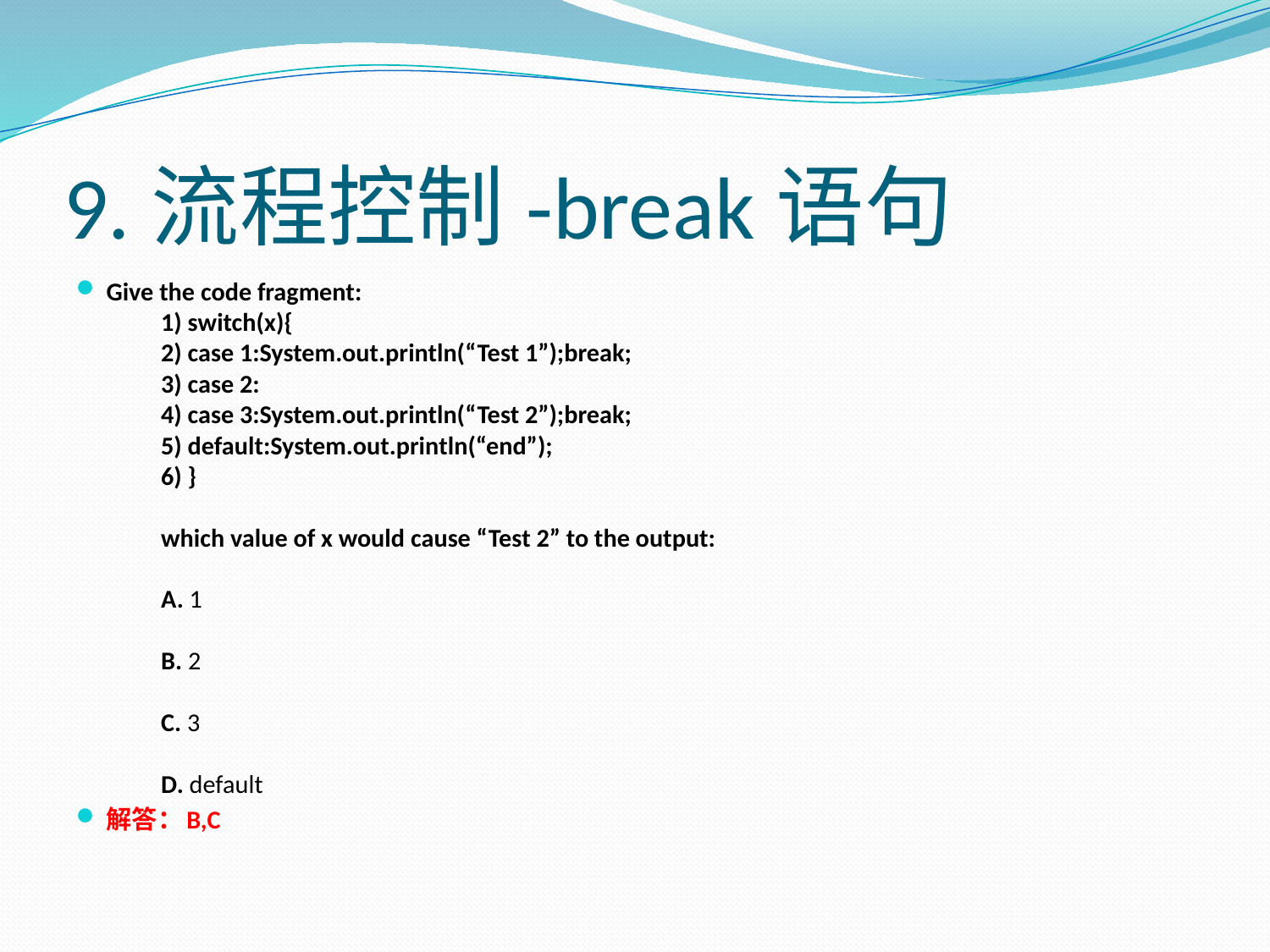

# 9.流程控制-break语句
Give the code fragment:
　　1) switch(x){
　　2) case 1:System.out.println(“Test 1”);break;
　　3) case 2:
　　4) case 3:System.out.println(“Test 2”);break;
　　5) default:System.out.println(“end”);
　　6) }
　　which value of x would cause “Test 2” to the output:
　　A. 1
　　B. 2
　　C. 3
　　D. default
解答：B,C